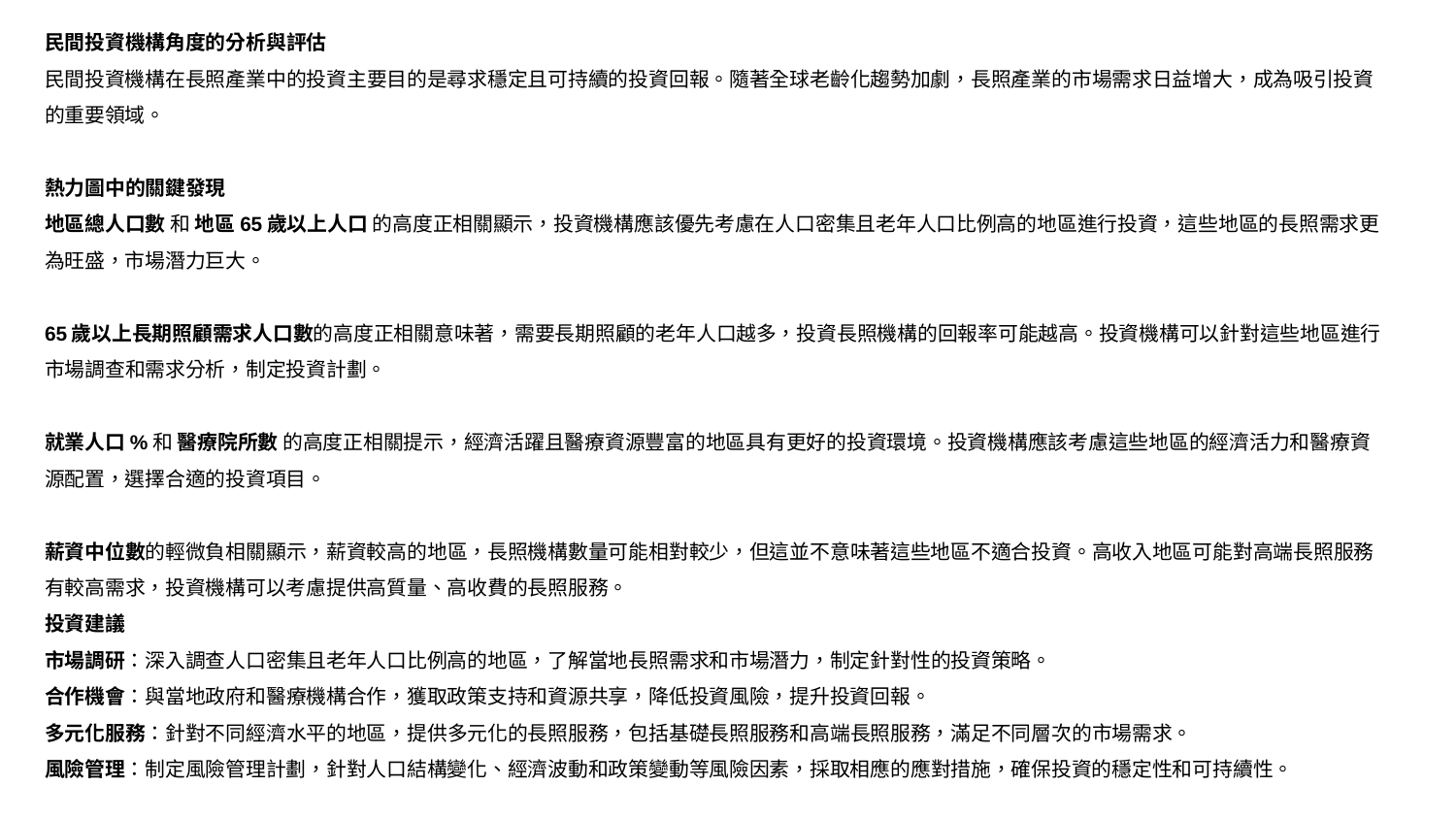

民間投資機構角度的分析與評估
民間投資機構在長照產業中的投資主要目的是尋求穩定且可持續的投資回報。隨著全球老齡化趨勢加劇，長照產業的市場需求日益增大，成為吸引投資的重要領域。

熱力圖中的關鍵發現
地區總人口數 和 地區65歲以上人口 的高度正相關顯示，投資機構應該優先考慮在人口密集且老年人口比例高的地區進行投資，這些地區的長照需求更為旺盛，市場潛力巨大。

65歲以上長期照顧需求人口數的高度正相關意味著，需要長期照顧的老年人口越多，投資長照機構的回報率可能越高。投資機構可以針對這些地區進行市場調查和需求分析，制定投資計劃。

就業人口%和 醫療院所數 的高度正相關提示，經濟活躍且醫療資源豐富的地區具有更好的投資環境。投資機構應該考慮這些地區的經濟活力和醫療資源配置，選擇合適的投資項目。

薪資中位數的輕微負相關顯示，薪資較高的地區，長照機構數量可能相對較少，但這並不意味著這些地區不適合投資。高收入地區可能對高端長照服務有較高需求，投資機構可以考慮提供高質量、高收費的長照服務。
投資建議
市場調研：深入調查人口密集且老年人口比例高的地區，了解當地長照需求和市場潛力，制定針對性的投資策略。
合作機會：與當地政府和醫療機構合作，獲取政策支持和資源共享，降低投資風險，提升投資回報。
多元化服務：針對不同經濟水平的地區，提供多元化的長照服務，包括基礎長照服務和高端長照服務，滿足不同層次的市場需求。
風險管理：制定風險管理計劃，針對人口結構變化、經濟波動和政策變動等風險因素，採取相應的應對措施，確保投資的穩定性和可持續性。